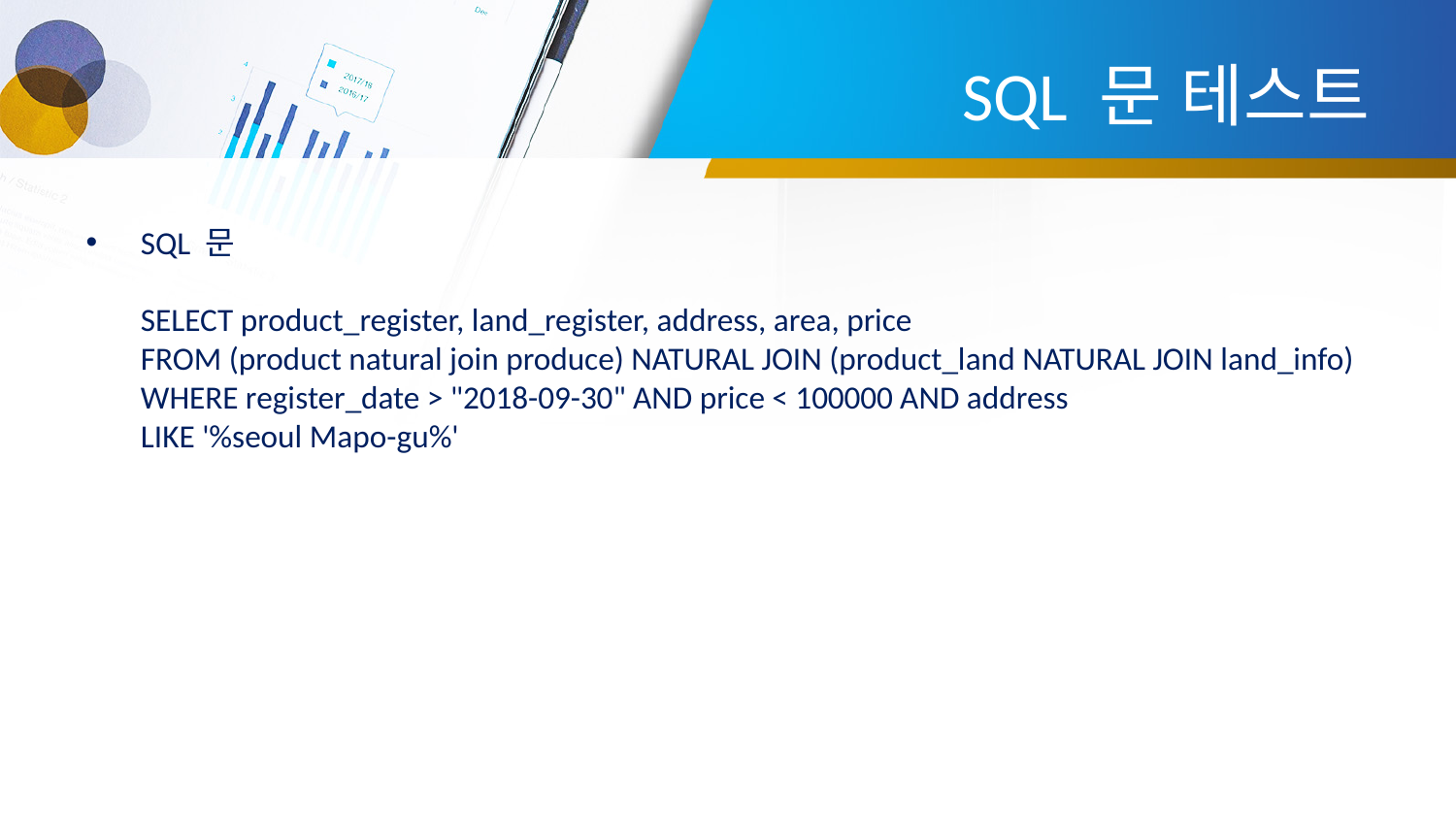

# SQL 문 테스트
SQL 문
SELECT product_register, land_register, address, area, price
FROM (product natural join produce) NATURAL JOIN (product_land NATURAL JOIN land_info)
WHERE register_date > "2018-09-30" AND price < 100000 AND address
LIKE '%seoul Mapo-gu%'